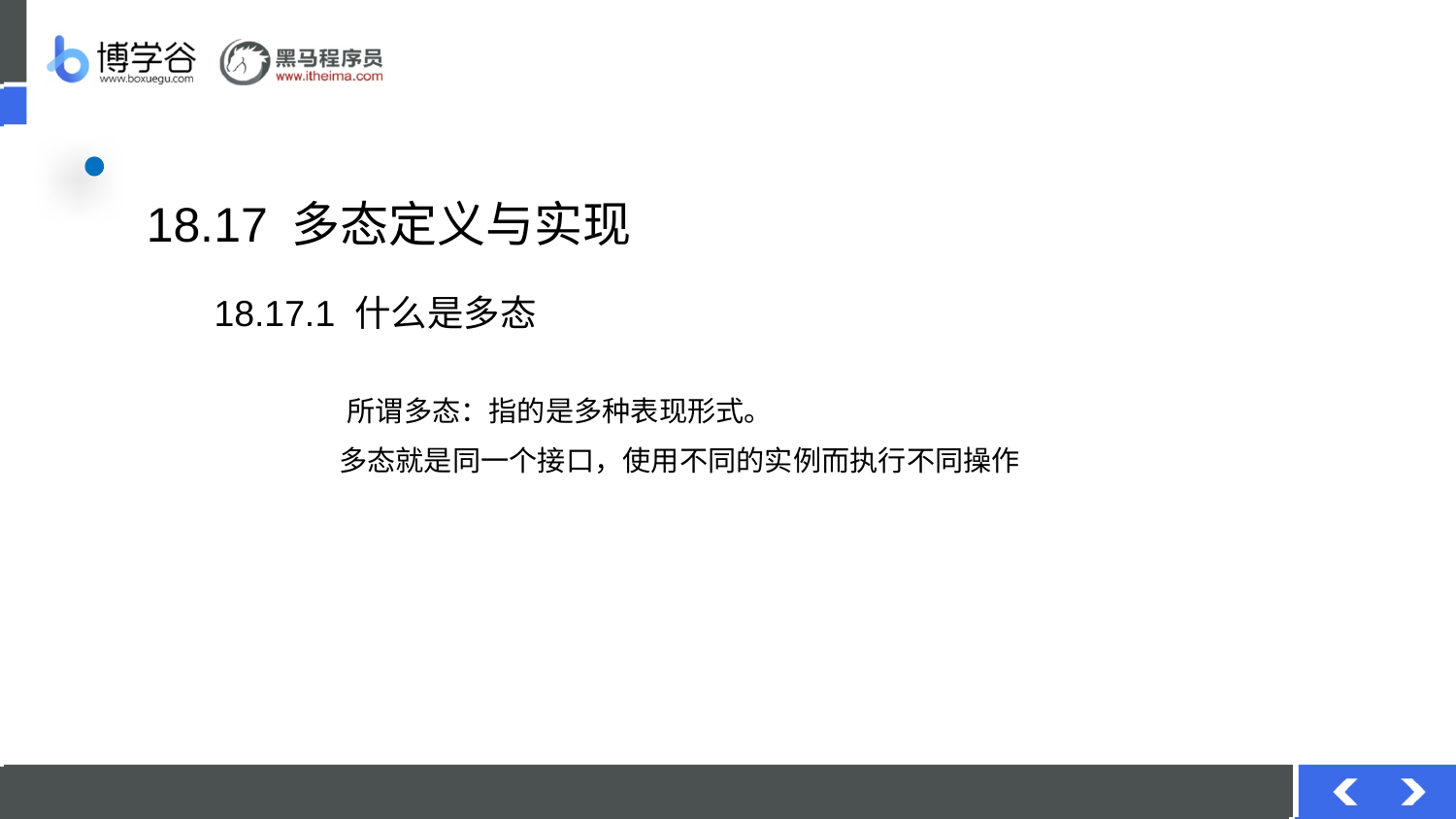

# 18.17	多态定义与实现
18.17.1 什么是多态
所谓多态：指的是多种表现形式。
多态就是同一个接口，使用不同的实例而执行不同操作